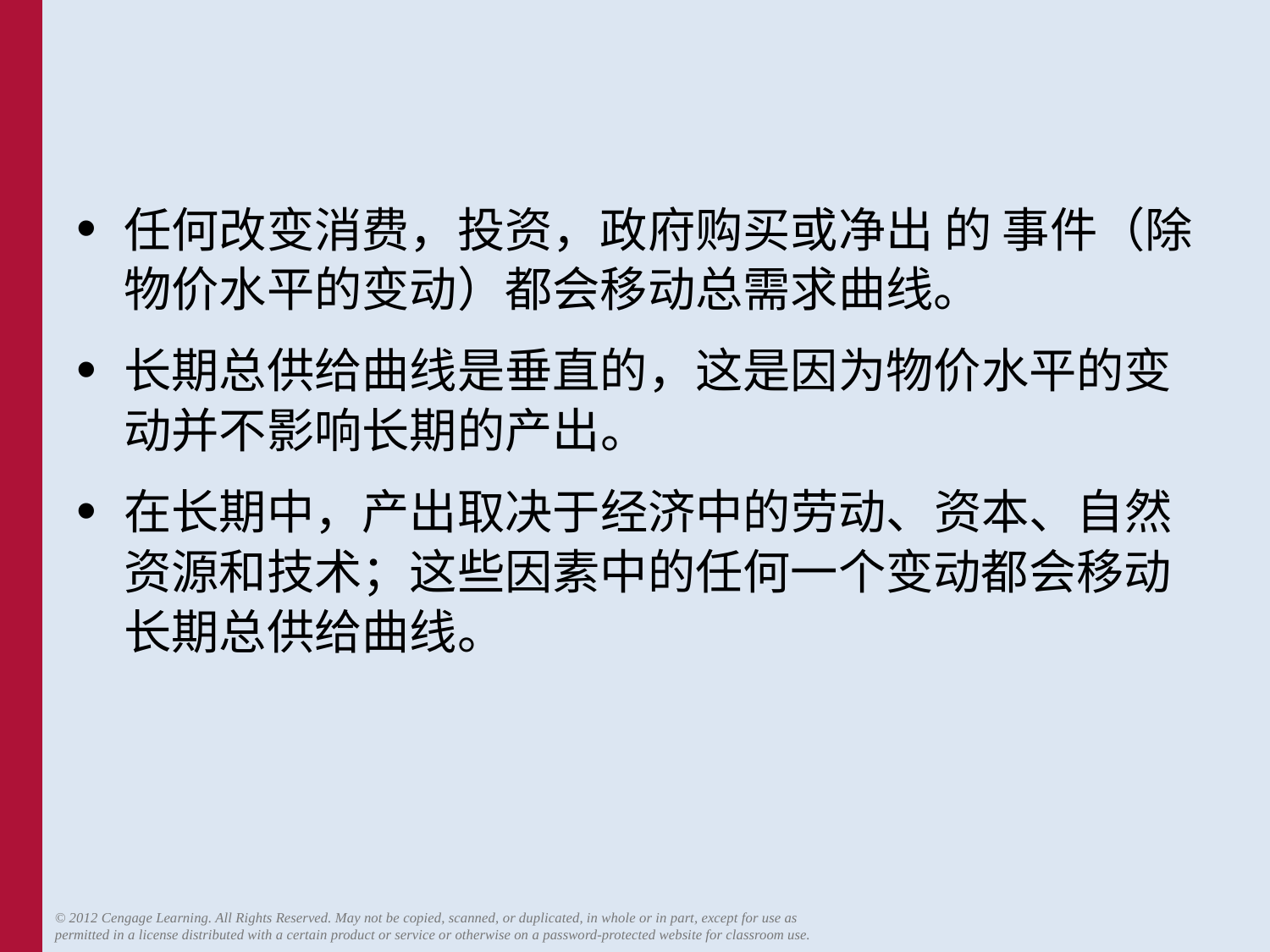

#
任何改变消费，投资，政府购买或净出 的 事件（除物价水平的变动）都会移动总需求曲线。
长期总供给曲线是垂直的，这是因为物价水平的变动并不影响长期的产出。
在长期中，产出取决于经济中的劳动、资本、自然资源和技术；这些因素中的任何一个变动都会移动长期总供给曲线。
© 2012 Cengage Learning. All Rights Reserved. May not be copied, scanned, or duplicated, in whole or in part, except for use as permitted in a license distributed with a certain product or service or otherwise on a password-protected website for classroom use.